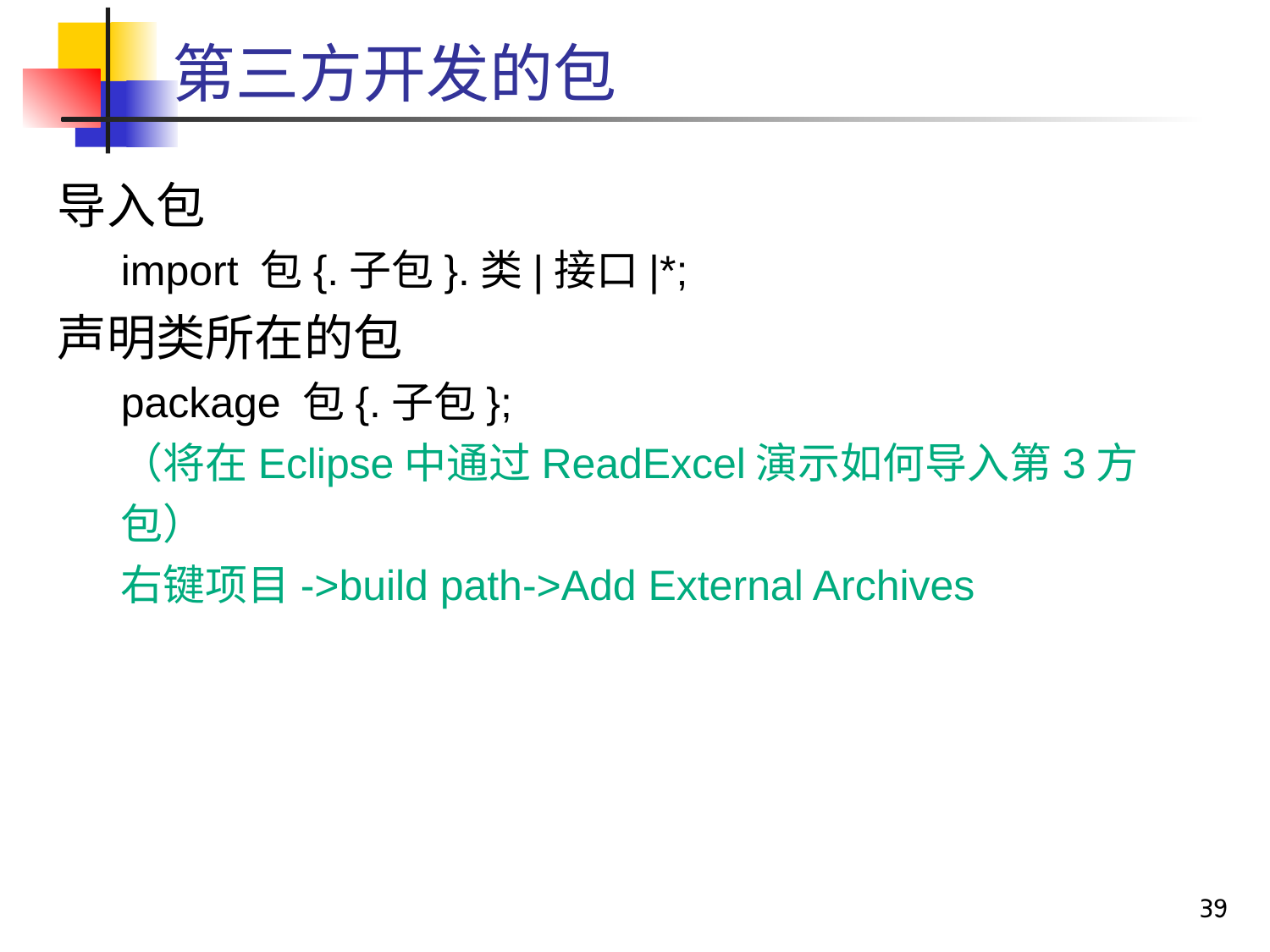

第三方开发的包
导入包
import 包{.子包}.类|接口|*;
声明类所在的包
package 包{.子包};
（将在Eclipse中通过ReadExcel演示如何导入第3方包）
右键项目->build path->Add External Archives
39